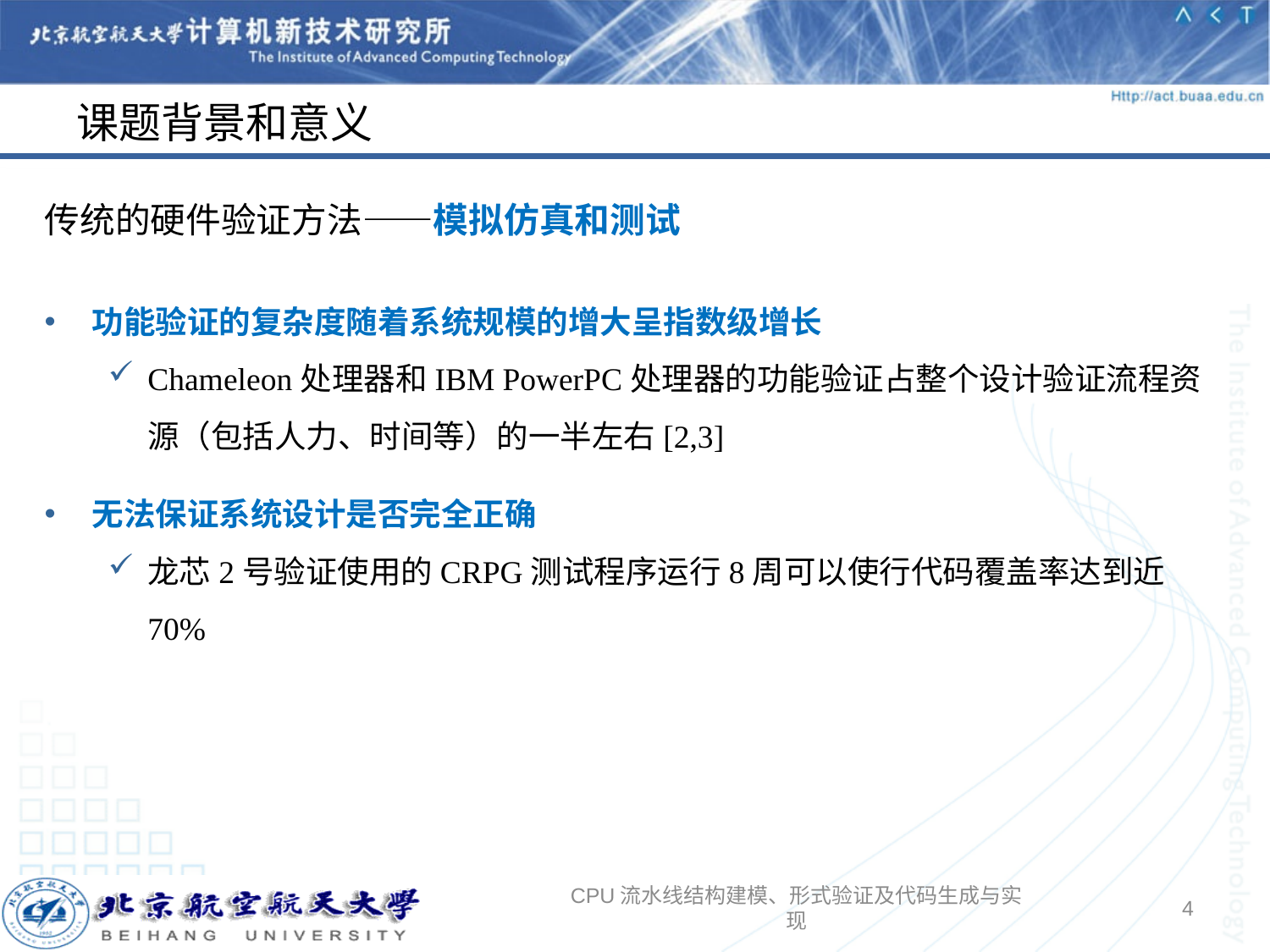

# 课题背景和意义
传统的硬件验证方法——模拟仿真和测试
功能验证的复杂度随着系统规模的增大呈指数级增长
Chameleon处理器和IBM PowerPC处理器的功能验证占整个设计验证流程资源（包括人力、时间等）的一半左右[2,3]
无法保证系统设计是否完全正确
龙芯2号验证使用的CRPG测试程序运行8周可以使行代码覆盖率达到近70%
CPU流水线结构建模、形式验证及代码生成与实现
4